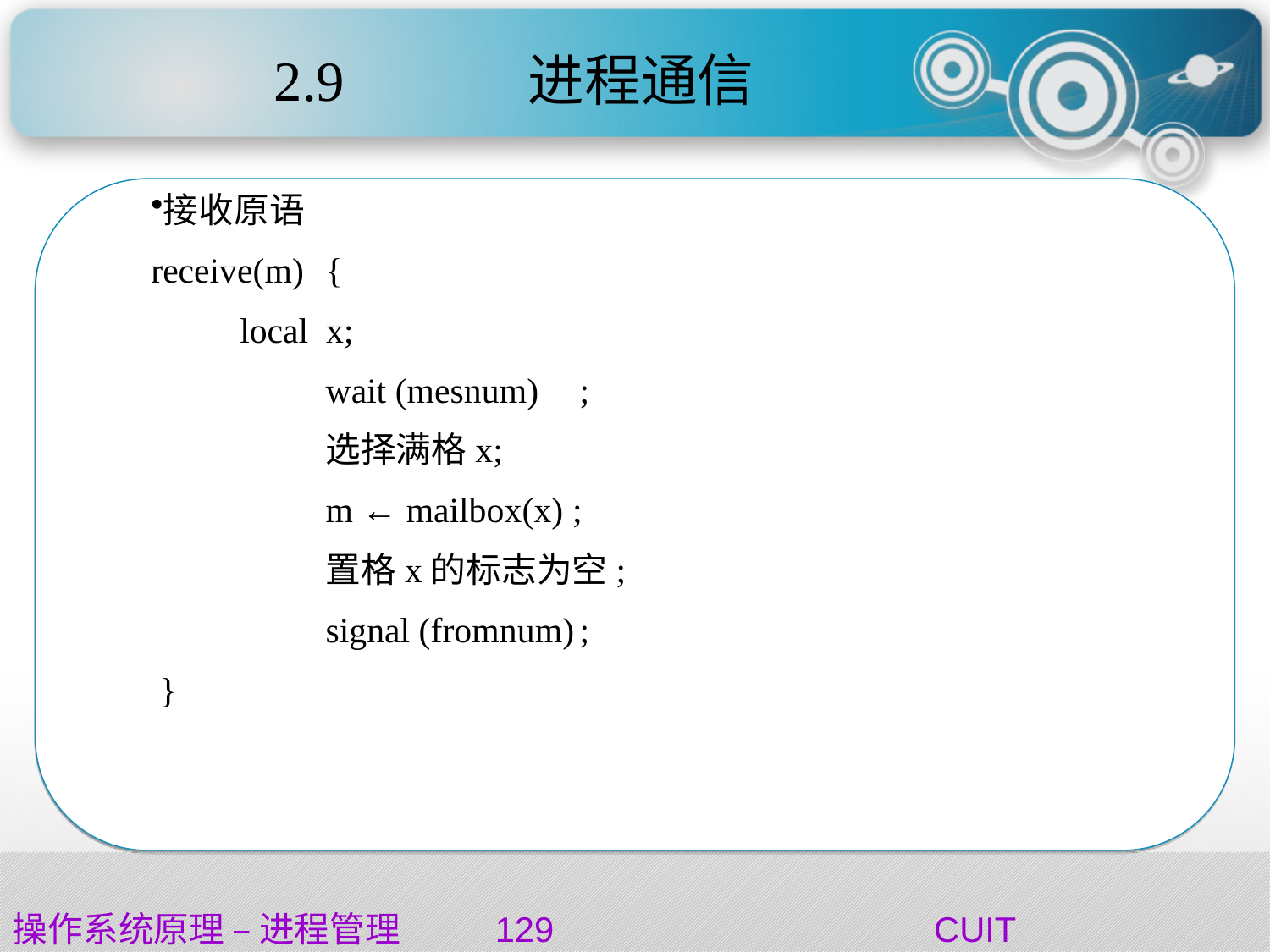

# 2.9		进程通信
接收原语
receive(m)	{
          local  x;
		wait (mesnum)	;
		选择满格x;
		m ← mailbox(x) ;
		置格x的标志为空;
		signal (fromnum)	;
 }